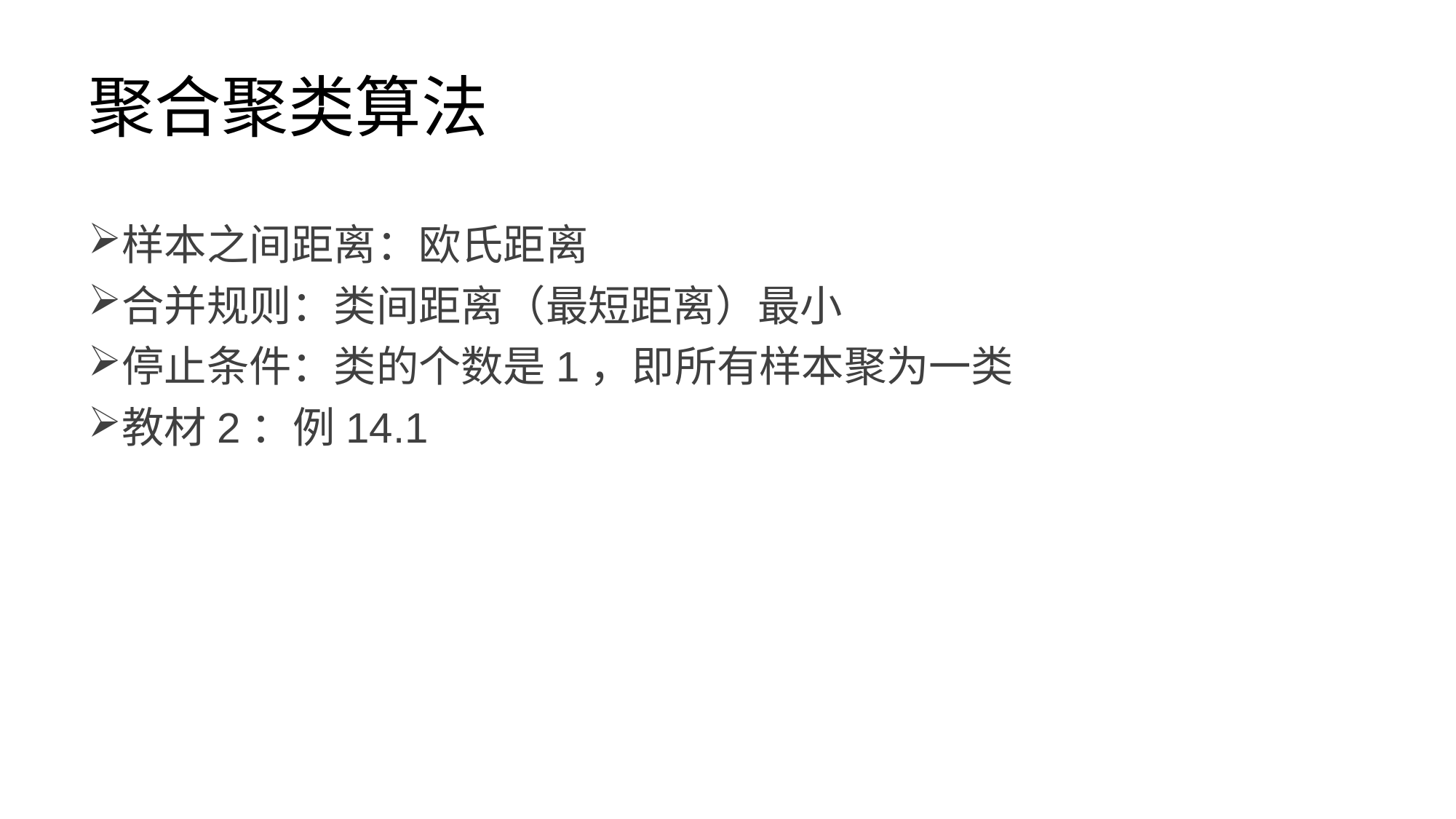

# 聚合聚类算法
样本之间距离：欧氏距离
合并规则：类间距离（最短距离）最小
停止条件：类的个数是1，即所有样本聚为一类
教材2：例14.1